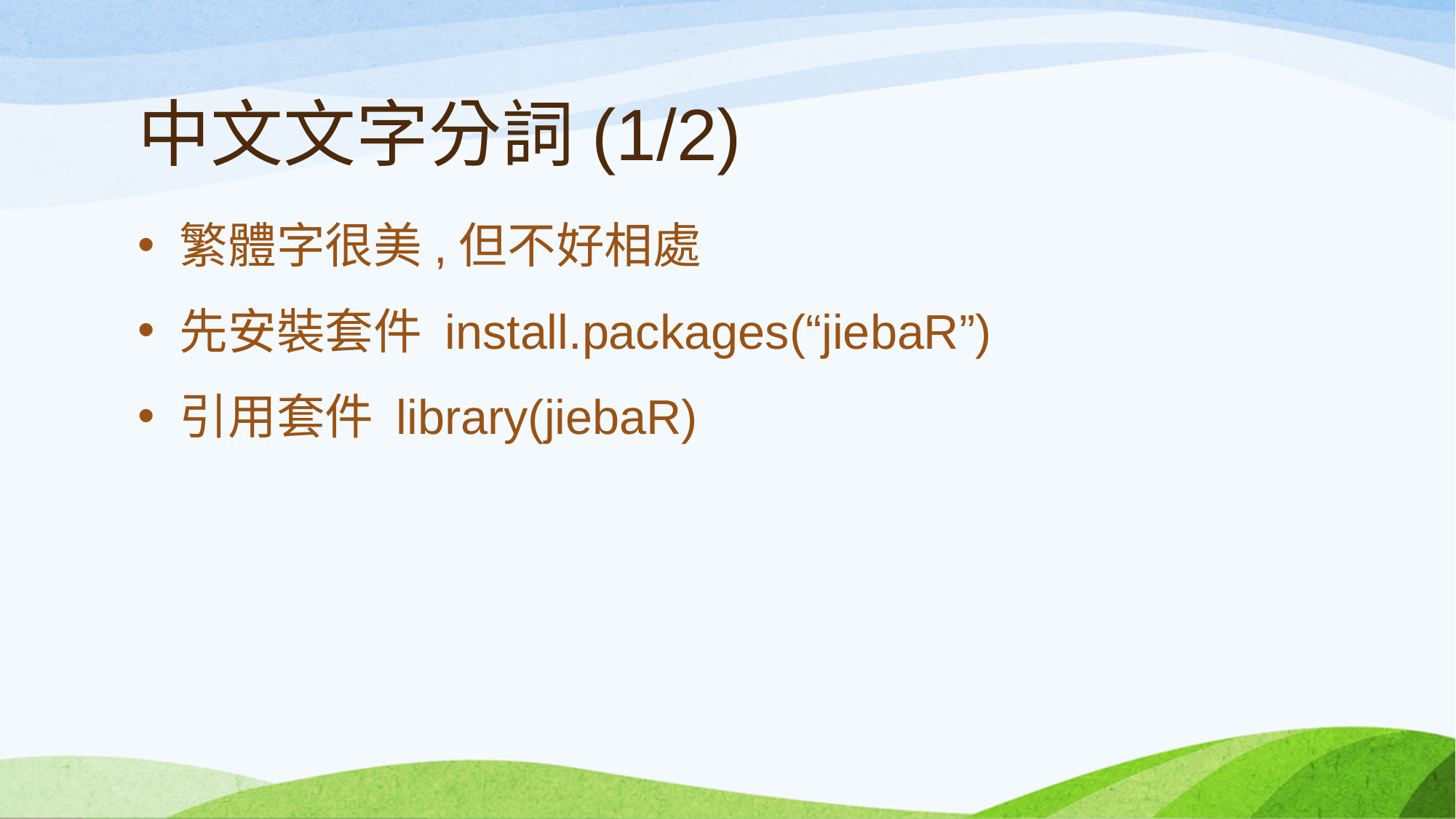

# 中文文字分詞(1/2)
繁體字很美,但不好相處
先安裝套件 install.packages(“jiebaR”)
引用套件 library(jiebaR)